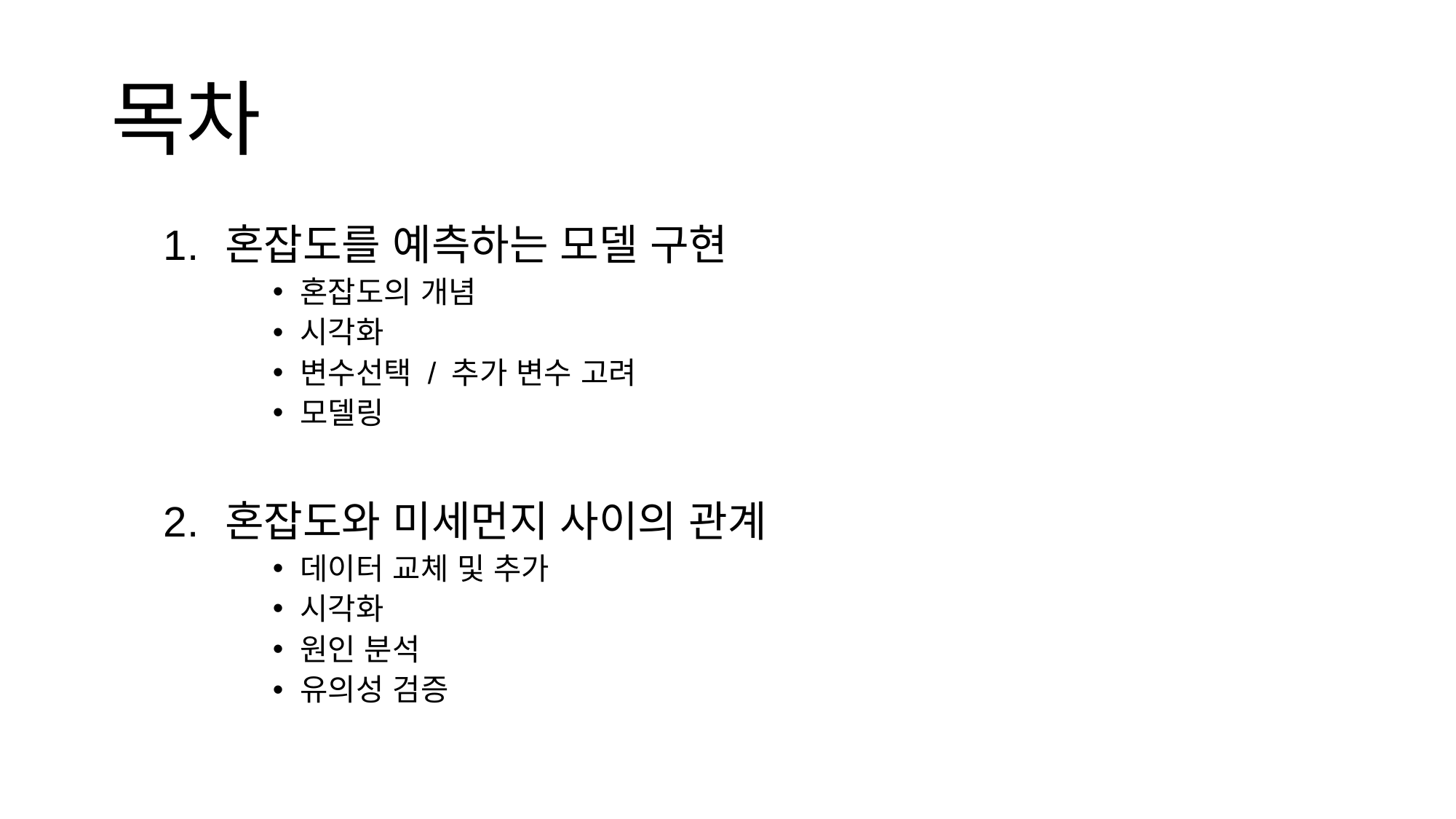

# 목차
혼잡도를 예측하는 모델 구현
혼잡도의 개념
시각화
변수선택 / 추가 변수 고려
모델링

혼잡도와 미세먼지 사이의 관계
데이터 교체 및 추가
시각화
원인 분석
유의성 검증